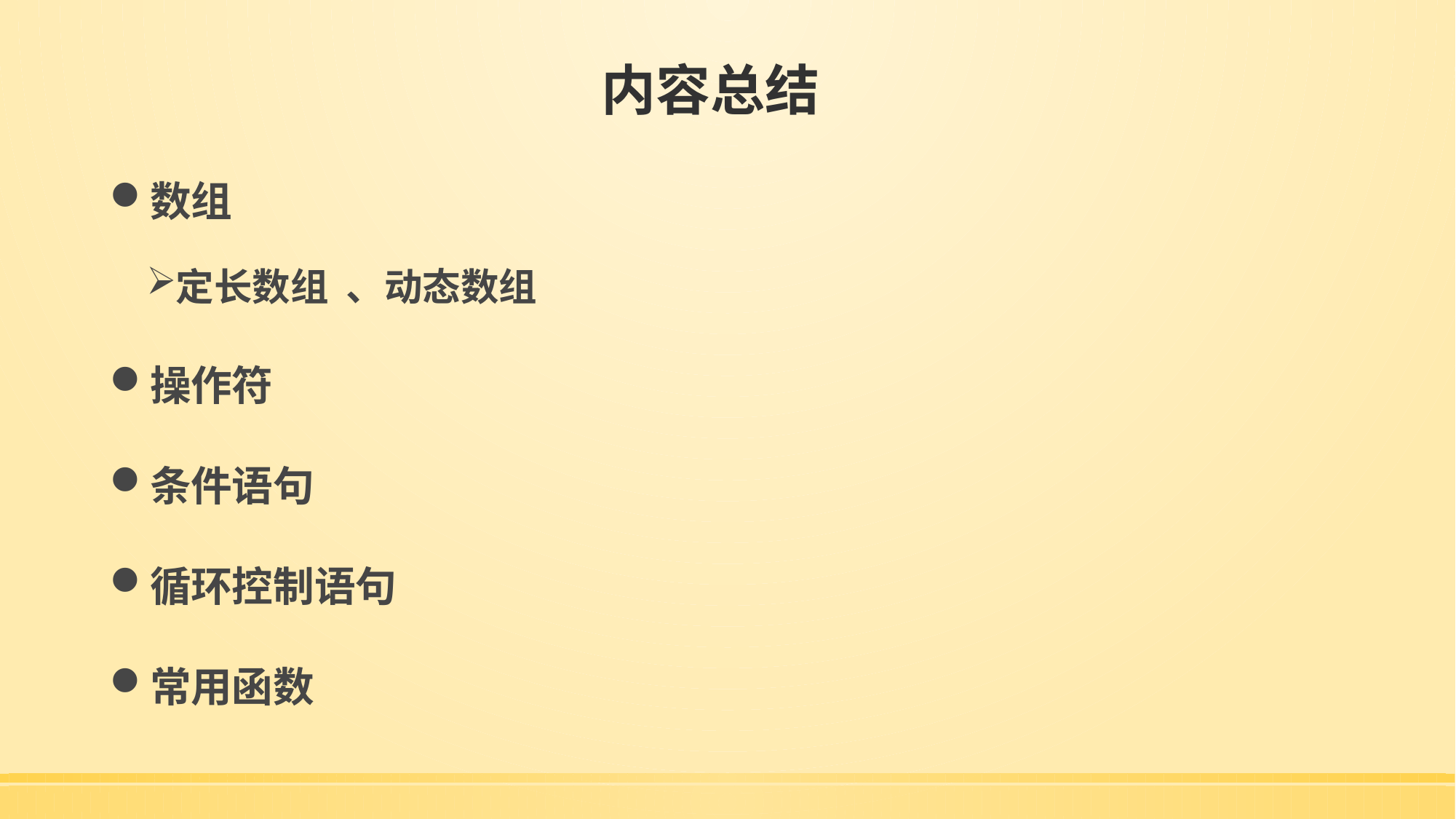

# 内容总结
数组
定长数组  、动态数组
操作符
条件语句
循环控制语句
常用函数